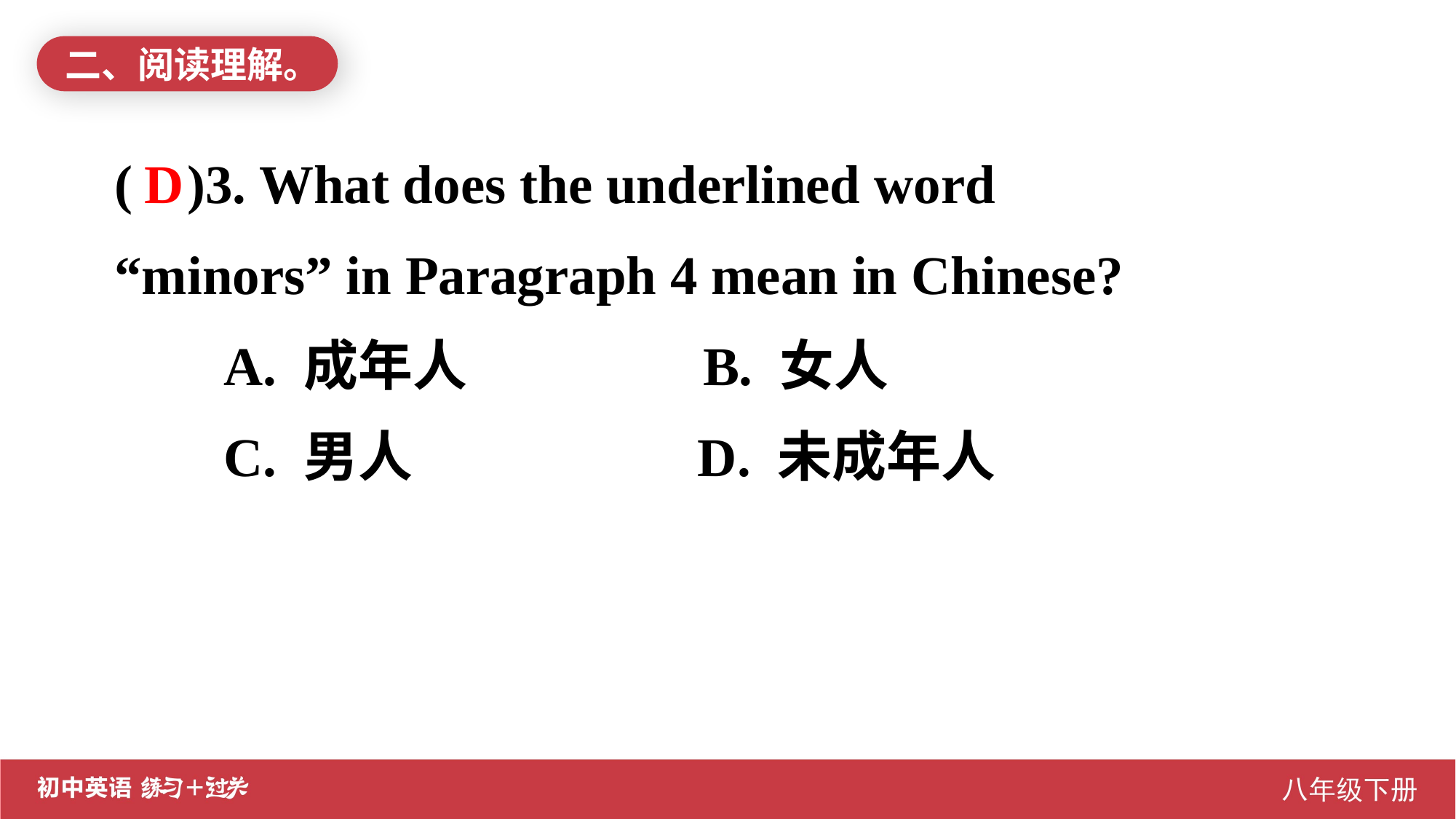

二、阅读理解。
(    )3. What does the underlined word “minors” in Paragraph 4 mean in Chinese?
        A. 成年人                  B. 女人
        C. 男人                      D. 未成年人
D